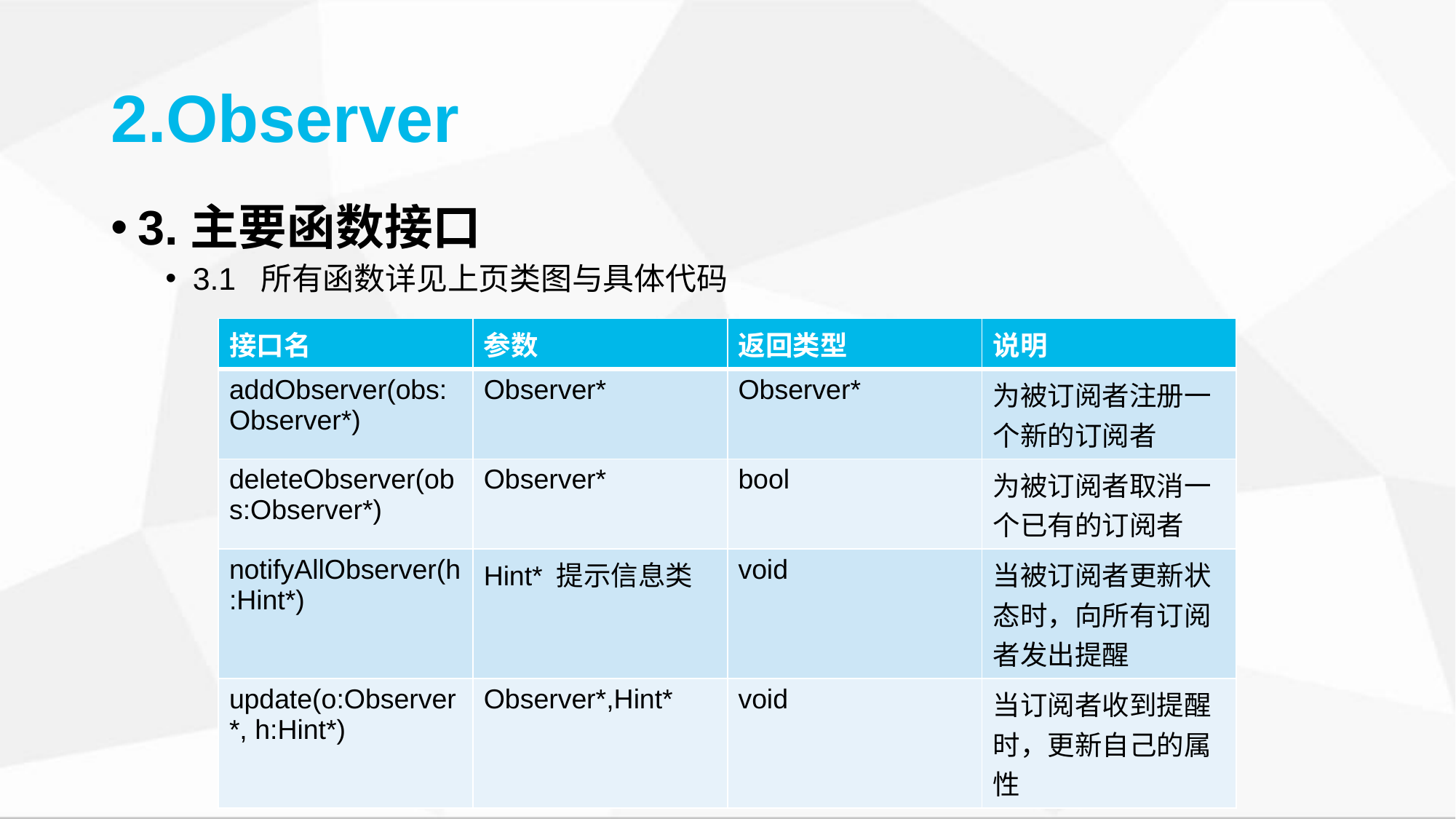

2.Observer
3.主要函数接口
3.1  所有函数详见上页类图与具体代码

| 接口名 | 参数 | 返回类型 | 说明 |
| --- | --- | --- | --- |
| addObserver(obs:Observer\*) | Observer\* | Observer\* | 为被订阅者注册一个新的订阅者 |
| deleteObserver(obs:Observer\*) | Observer\* | bool | 为被订阅者取消一个已有的订阅者 |
| notifyAllObserver(h:Hint\*) | Hint\* 提示信息类 | void | 当被订阅者更新状态时，向所有订阅者发出提醒 |
| update(o:Observer\*, h:Hint\*) | Observer\*,Hint\* | void | 当订阅者收到提醒时，更新自己的属性 |